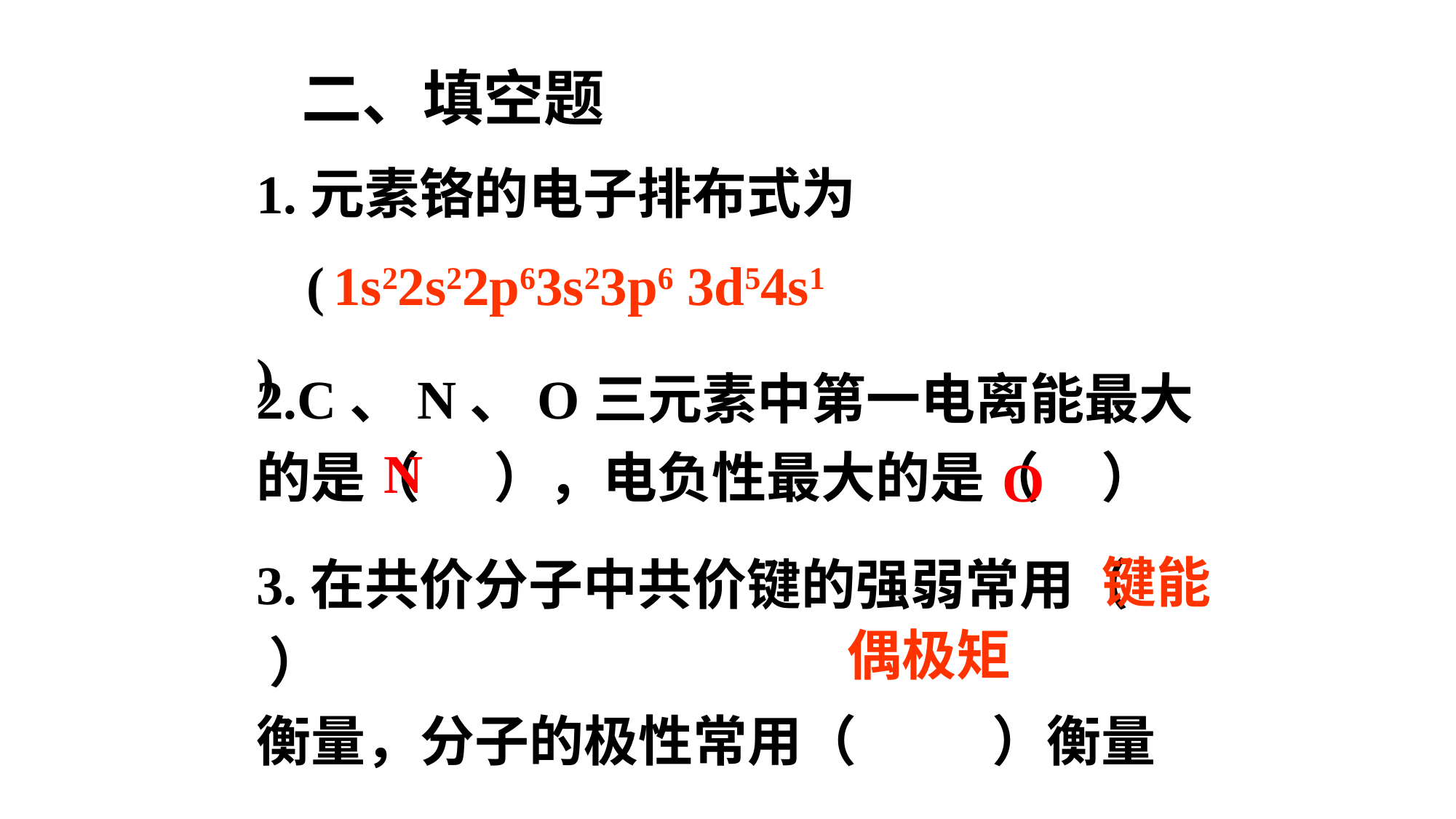

二、填空题
1.元素铬的电子排布式为               (                                                  )
1s22s22p63s23p6 3d54s1
2.C、N、O三元素中第一电离能最大的是（      ），电负性最大的是（     ）
N
O
3.在共价分子中共价键的强弱常用（       ）
衡量，分子的极性常用（           ）衡量
键能
偶极矩